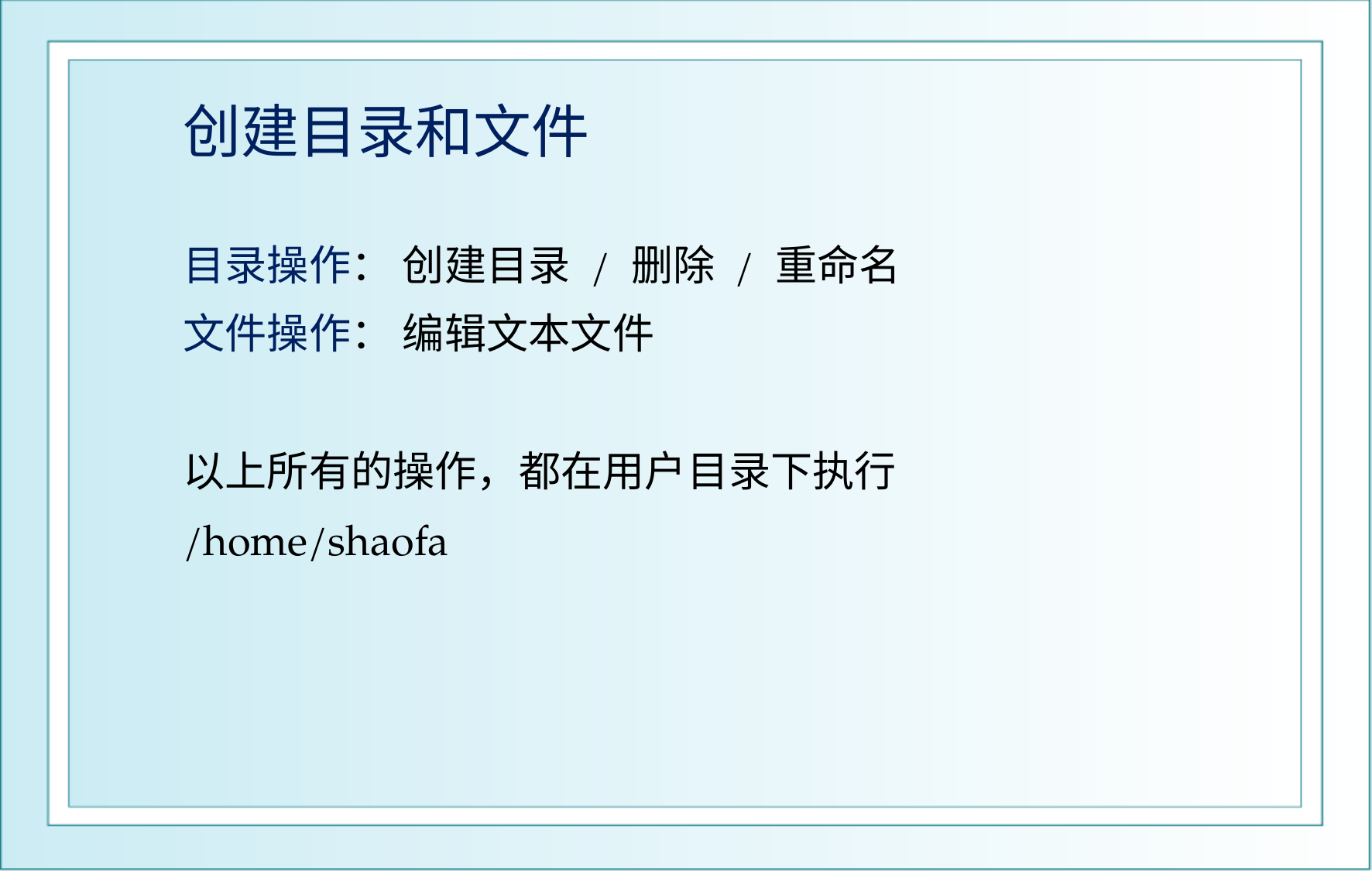

# 创建目录和文件
目录操作： 创建目录 / 删除 / 重命名
文件操作： 编辑文本文件

以上所有的操作，都在用户目录下执行
/home/shaofa